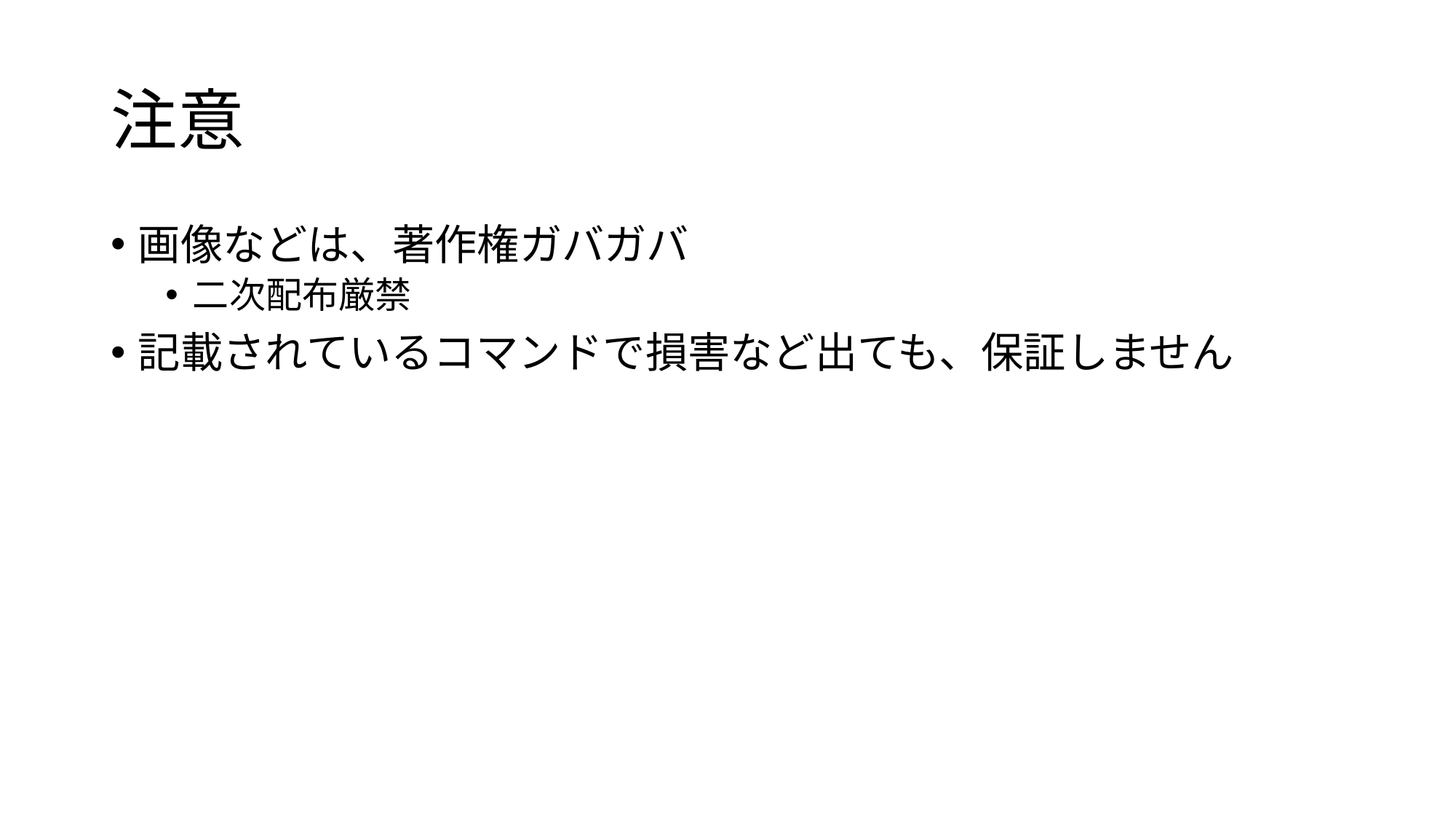

# 注意
画像などは、著作権ガバガバ
二次配布厳禁
記載されているコマンドで損害など出ても、保証しません